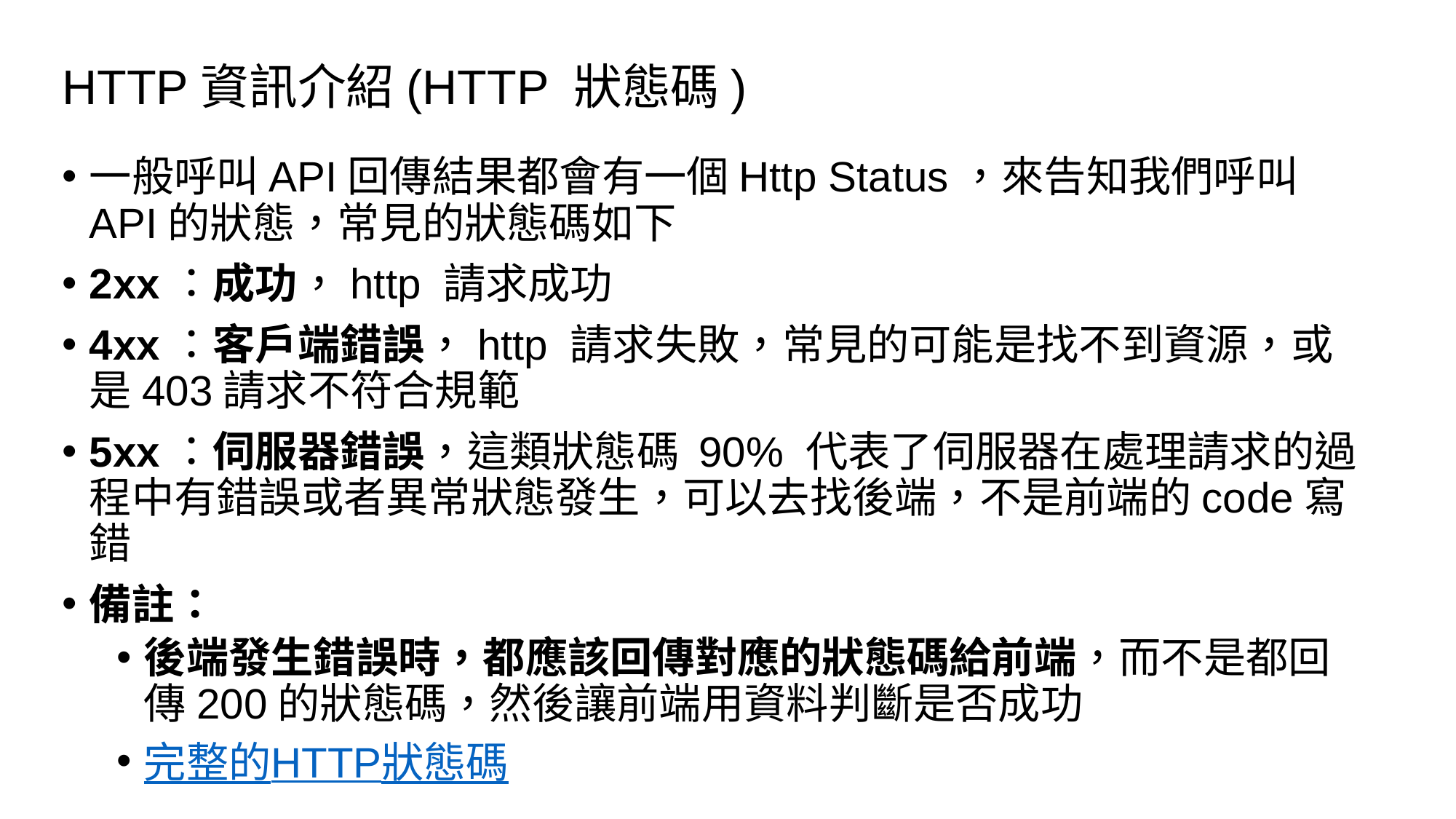

HTTP資訊介紹(HTTP 狀態碼)
一般呼叫API回傳結果都會有一個Http Status，來告知我們呼叫API的狀態，常見的狀態碼如下
2xx：成功，http 請求成功
4xx：客戶端錯誤，http 請求失敗，常見的可能是找不到資源，或是403請求不符合規範
5xx：伺服器錯誤，這類狀態碼 90% 代表了伺服器在處理請求的過程中有錯誤或者異常狀態發生，可以去找後端，不是前端的code寫錯
備註：
後端發生錯誤時，都應該回傳對應的狀態碼給前端，而不是都回傳200的狀態碼，然後讓前端用資料判斷是否成功
完整的HTTP狀態碼